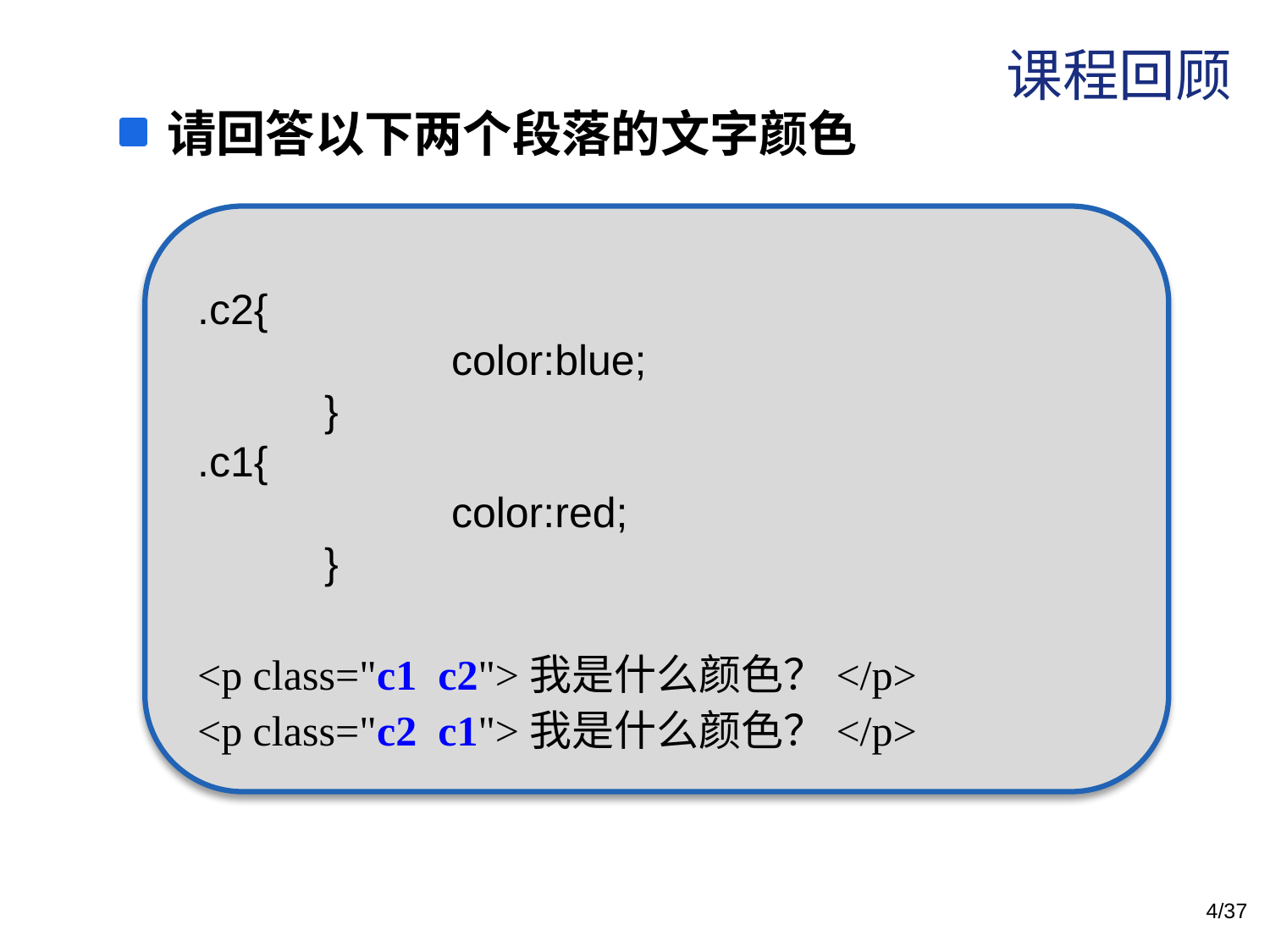

# 课程回顾
请回答以下两个段落的文字颜色

.c2{
		color:blue;
	}
.c1{
		color:red;
	}

<p class="c1  c2">我是什么颜色？</p>
<p class="c2  c1">我是什么颜色？</p>

4/37